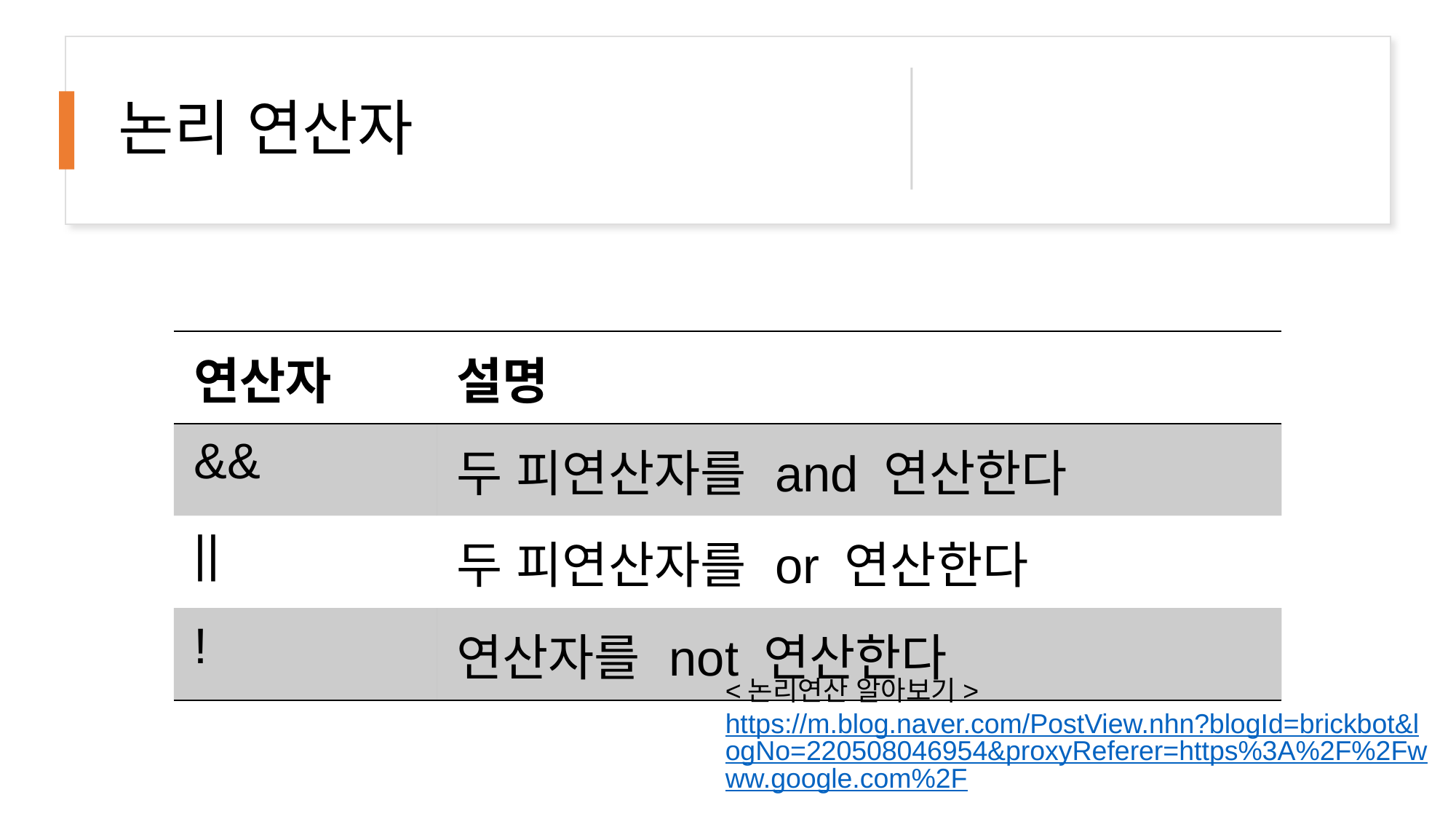

# 논리 연산자

| 연산자 | 설명 |
| --- | --- |
| && | 두 피연산자를 and 연산한다 |
| || | 두 피연산자를 or 연산한다 |
| ! | 연산자를 not 연산한다 |
<논리연산 알아보기>
https://m.blog.naver.com/PostView.nhn?blogId=brickbot&logNo=220508046954&proxyReferer=https%3A%2F%2Fwww.google.com%2F